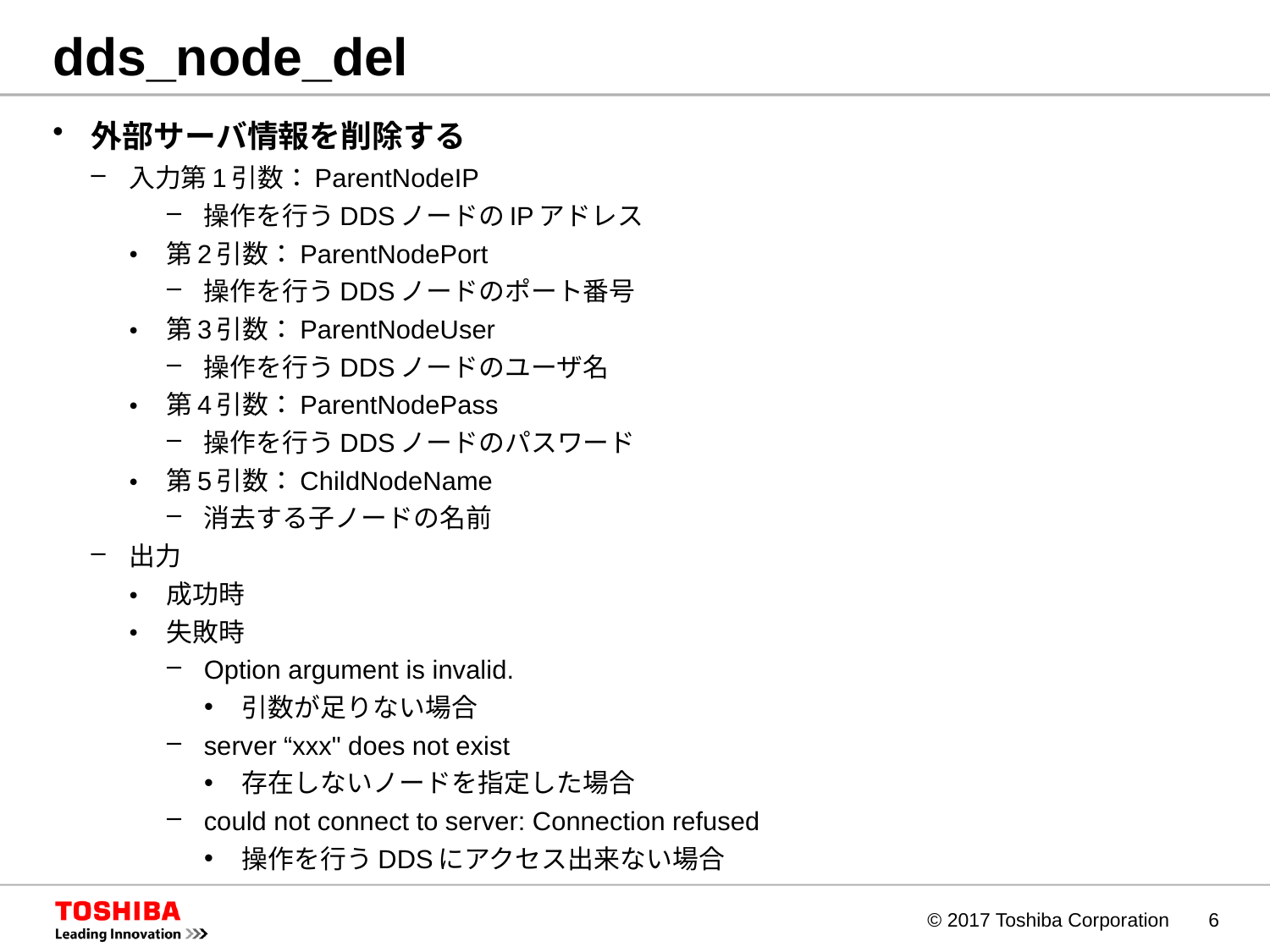

# dds_node_del
外部サーバ情報を削除する
入力第1引数：ParentNodeIP
操作を行うDDSノードのIPアドレス
第2引数：ParentNodePort
操作を行うDDSノードのポート番号
第3引数：ParentNodeUser
操作を行うDDSノードのユーザ名
第4引数：ParentNodePass
操作を行うDDSノードのパスワード
第5引数：ChildNodeName
消去する子ノードの名前
出力
成功時
失敗時
Option argument is invalid.
引数が足りない場合
server “xxx" does not exist
存在しないノードを指定した場合
could not connect to server: Connection refused
操作を行うDDSにアクセス出来ない場合